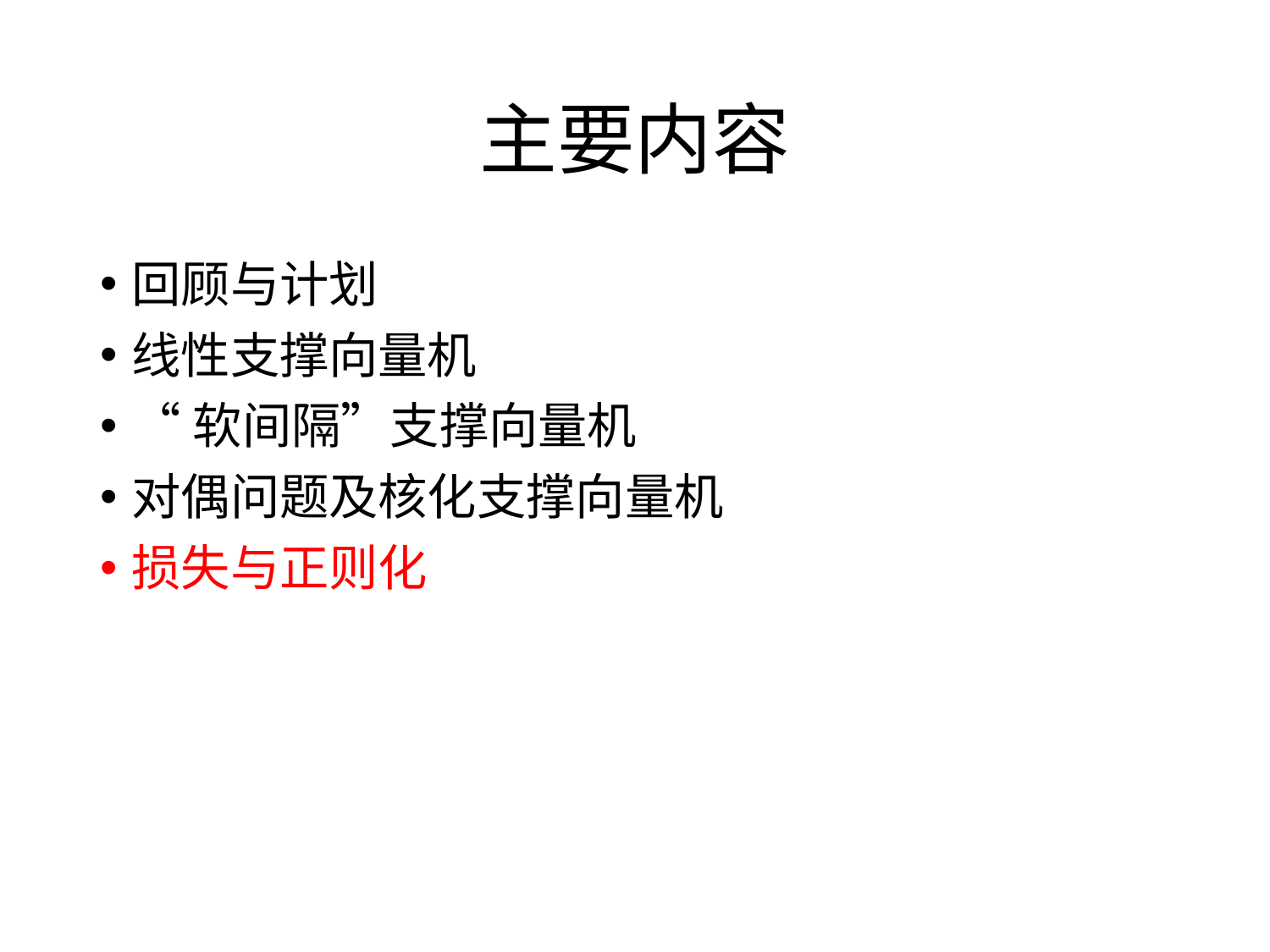

# 主要内容
回顾与计划
线性支撑向量机
“软间隔”支撑向量机
对偶问题及核化支撑向量机
损失与正则化